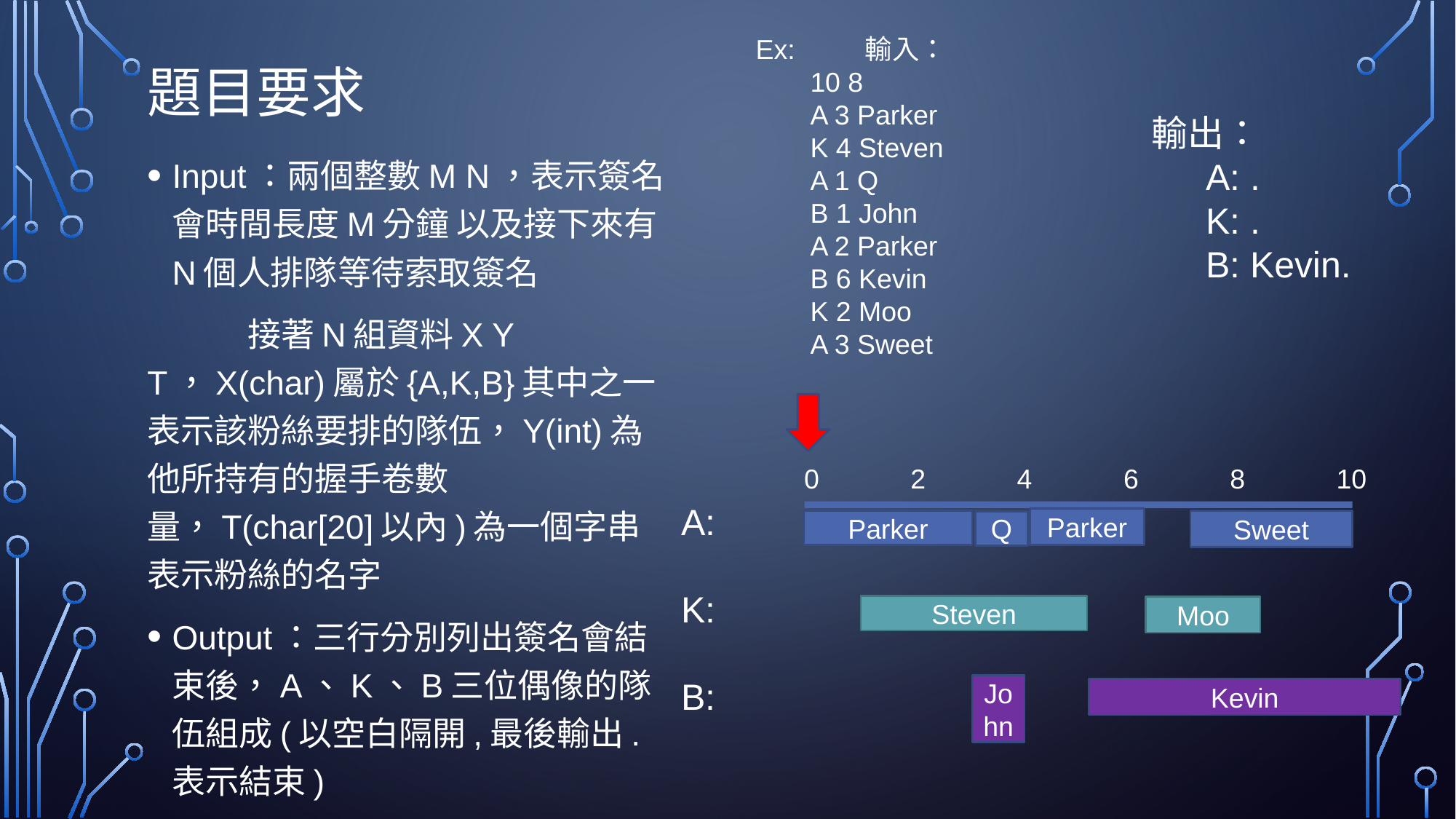

# 題目要求
Ex: 	輸入：
10 8
A 3 Parker
K 4 Steven
A 1 Q
B 1 John
A 2 Parker
B 6 Kevin
K 2 Moo
A 3 Sweet

輸出：
A: .
K: .
B: Kevin.
Input：兩個整數M N，表示簽名會時間長度M分鐘 以及接下來有N個人排隊等待索取簽名
	接著N組資料X Y T，X(char)屬於{A,K,B}其中之一表示該粉絲要排的隊伍，Y(int)為他所持有的握手卷數量，T(char[20]以內)為一個字串表示粉絲的名字
Output：三行分別列出簽名會結束後，A、K、B三位偶像的隊伍組成(以空白隔開,最後輸出.表示結束)

0            2            4            6            8            10
A:

K:

B:
Parker
Parker
Sweet
Q
Steven
Moo
John
Kevin